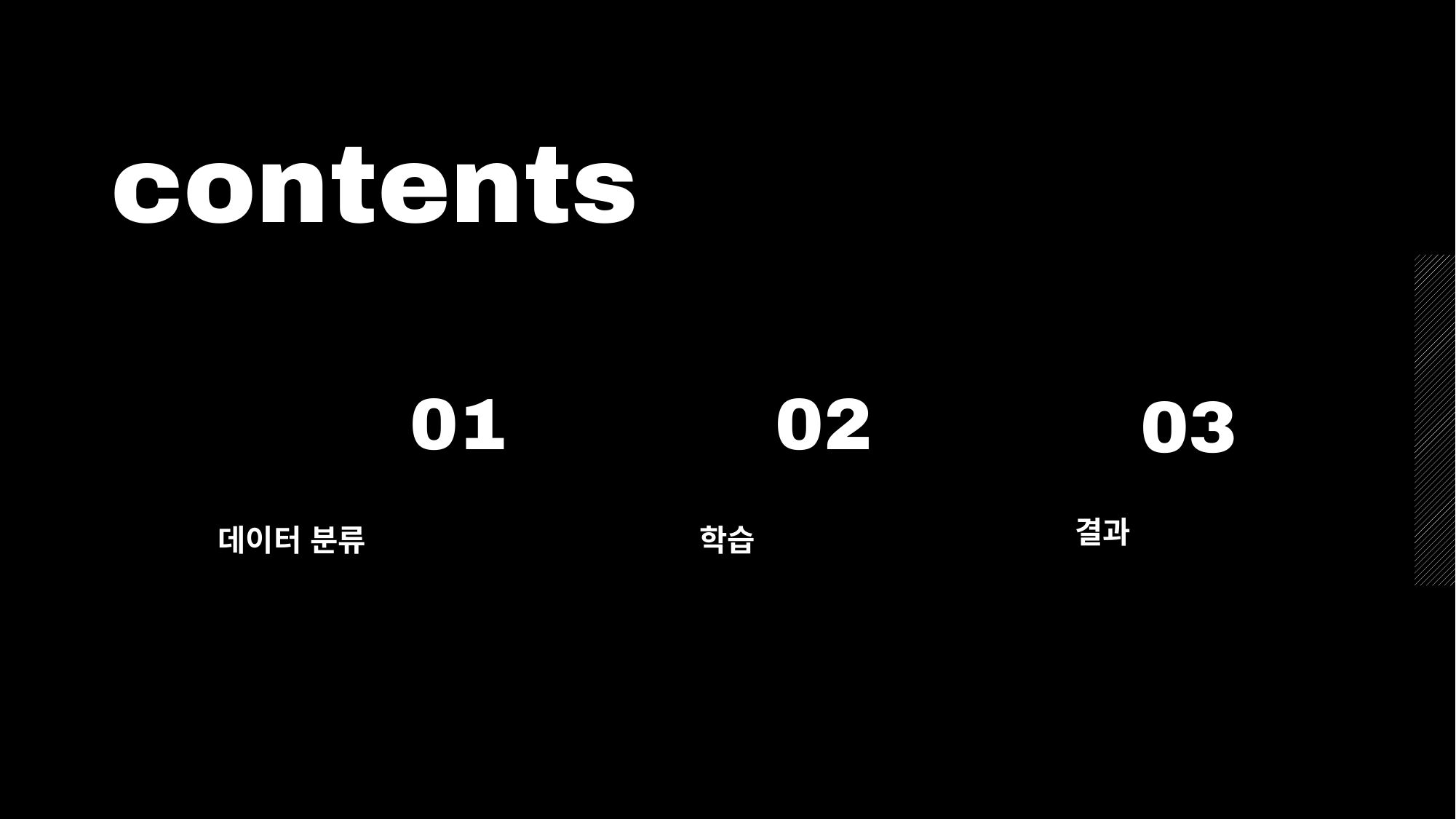

# contents
01
02
03

데이터 분류

학습

                 결과